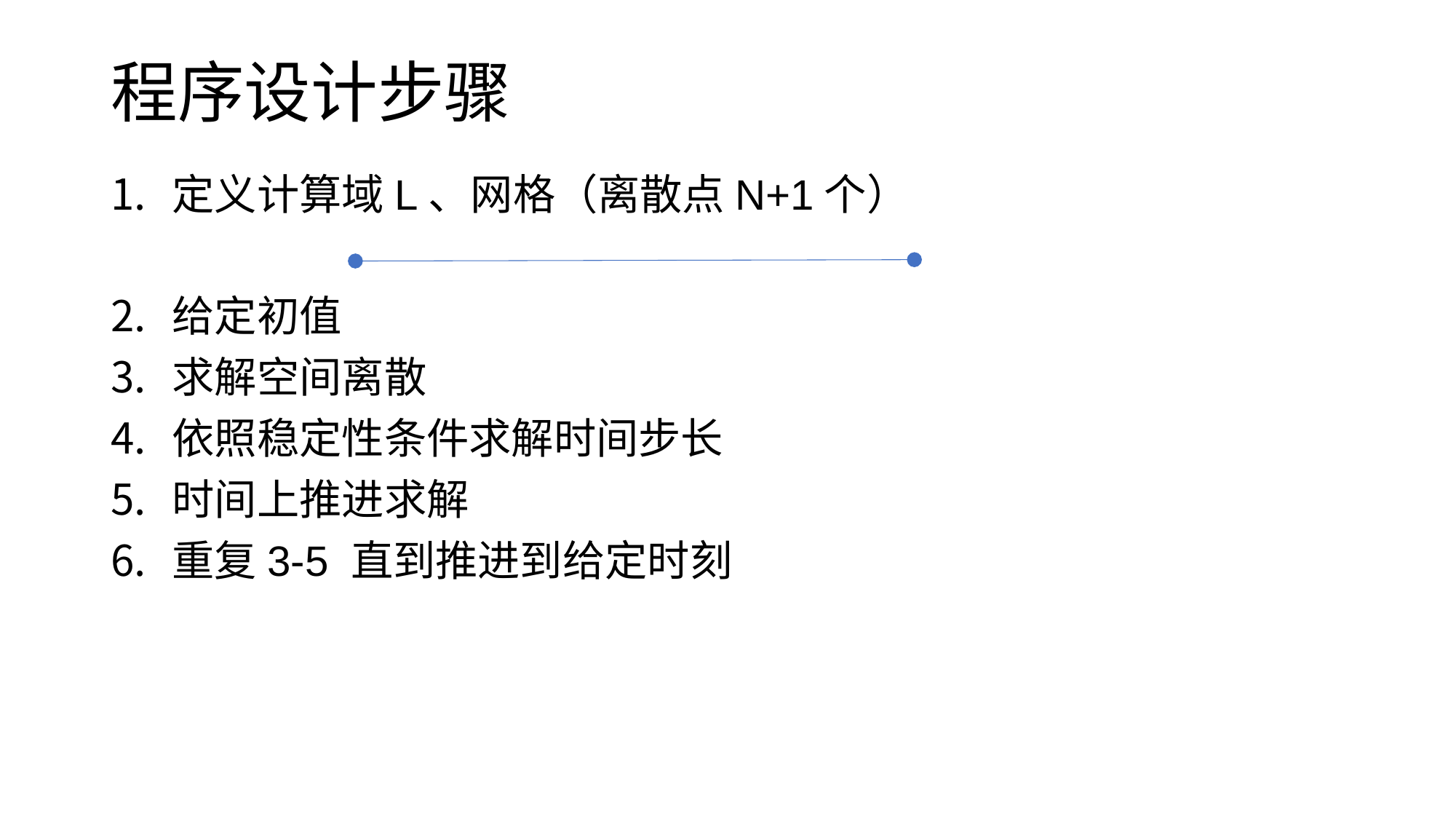

# 程序设计步骤
定义计算域L、网格（离散点N+1个）

给定初值
求解空间离散
依照稳定性条件求解时间步长
时间上推进求解
重复3-5 直到推进到给定时刻